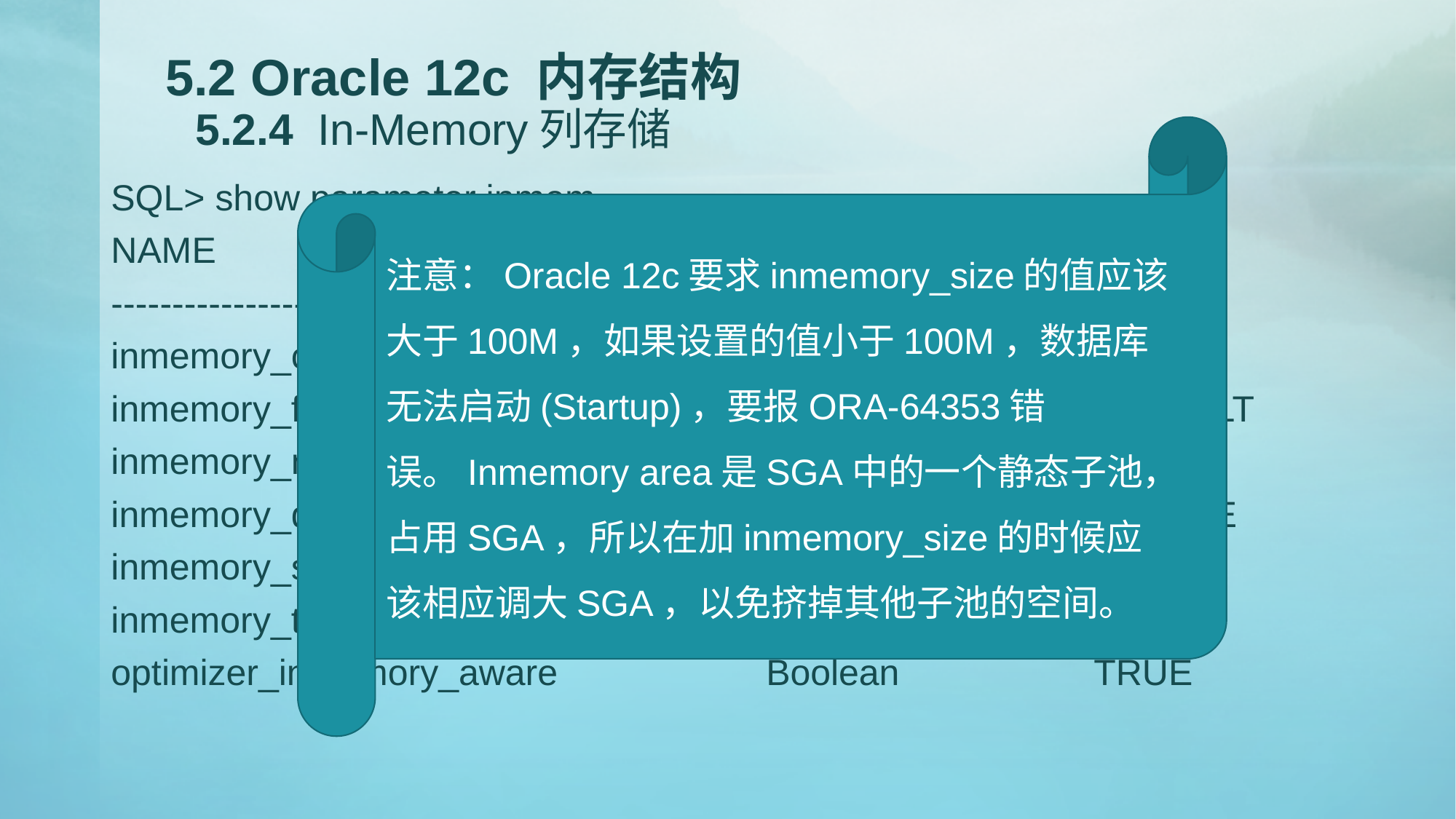

# 5.2 Oracle 12c 内存结构 5.2.4  In-Memory列存储
注意：Oracle 12c要求inmemory_size的值应该大于100M，如果设置的值小于100M，数据库无法启动(Startup)，要报ORA-64353错误。Inmemory area是SGA中的一个静态子池，占用SGA，所以在加inmemory_size的时候应该相应调大SGA，以免挤掉其他子池的空间。
SQL> show parameter inmem
NAME					TYPE			VALUE
--------------------------------------	-----------		----------
inmemory_clause_default		string
inmemory_force				string			DEFAULT
inmemory_max_populate_servers	integer		0
inmemory_query				string			ENABLE
inmemory_size				big integer		160M
inmemory_trickle_repopulate_servers_percent integer	1
optimizer_inmemory_aware		Boolean		TRUE